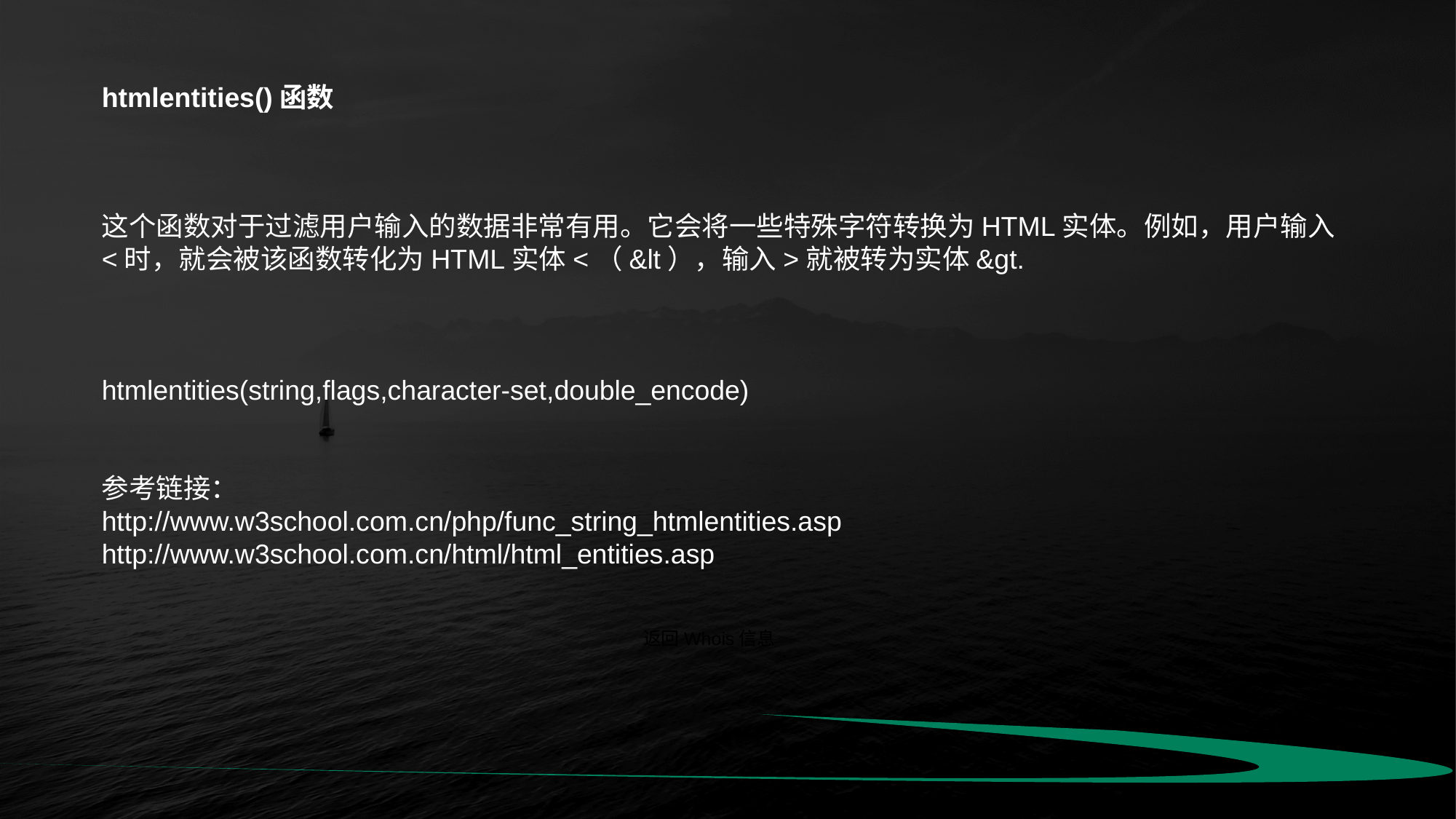

htmlentities()函数
这个函数对于过滤用户输入的数据非常有用。它会将一些特殊字符转换为HTML实体。例如，用户输入<时，就会被该函数转化为HTML实体<（&lt），输入>就被转为实体&gt.

htmlentities(string,flags,character-set,double_encode)

参考链接：
http://www.w3school.com.cn/php/func_string_htmlentities.asp
http://www.w3school.com.cn/html/html_entities.asp
返回Whois信息